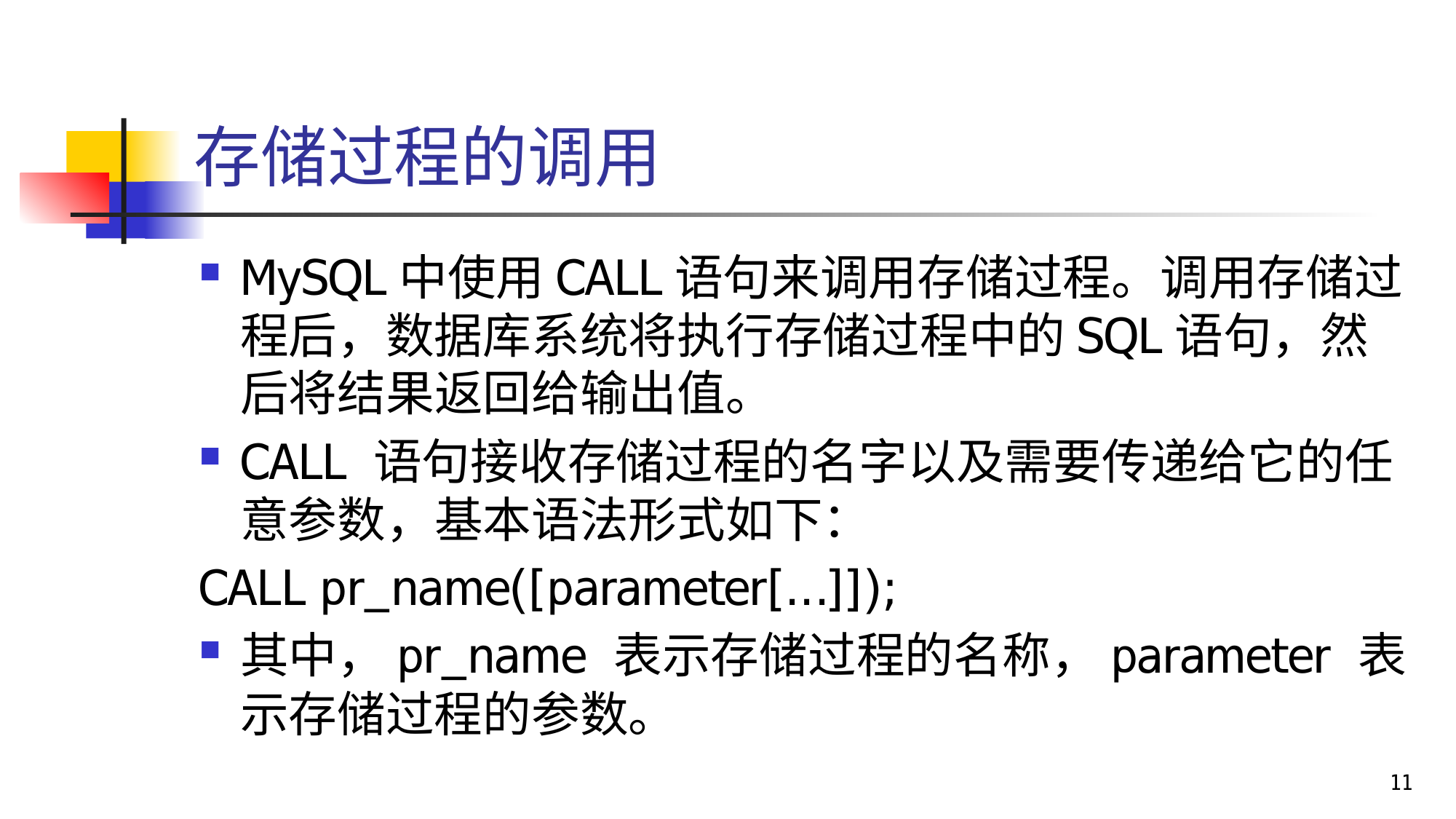

# 存储过程的调用
MySQL中使用CALL语句来调用存储过程。调用存储过程后，数据库系统将执行存储过程中的SQL语句，然后将结果返回给输出值。
CALL 语句接收存储过程的名字以及需要传递给它的任意参数，基本语法形式如下：
CALL pr_name([parameter[...]]);
其中，pr_name 表示存储过程的名称，parameter 表示存储过程的参数。
11